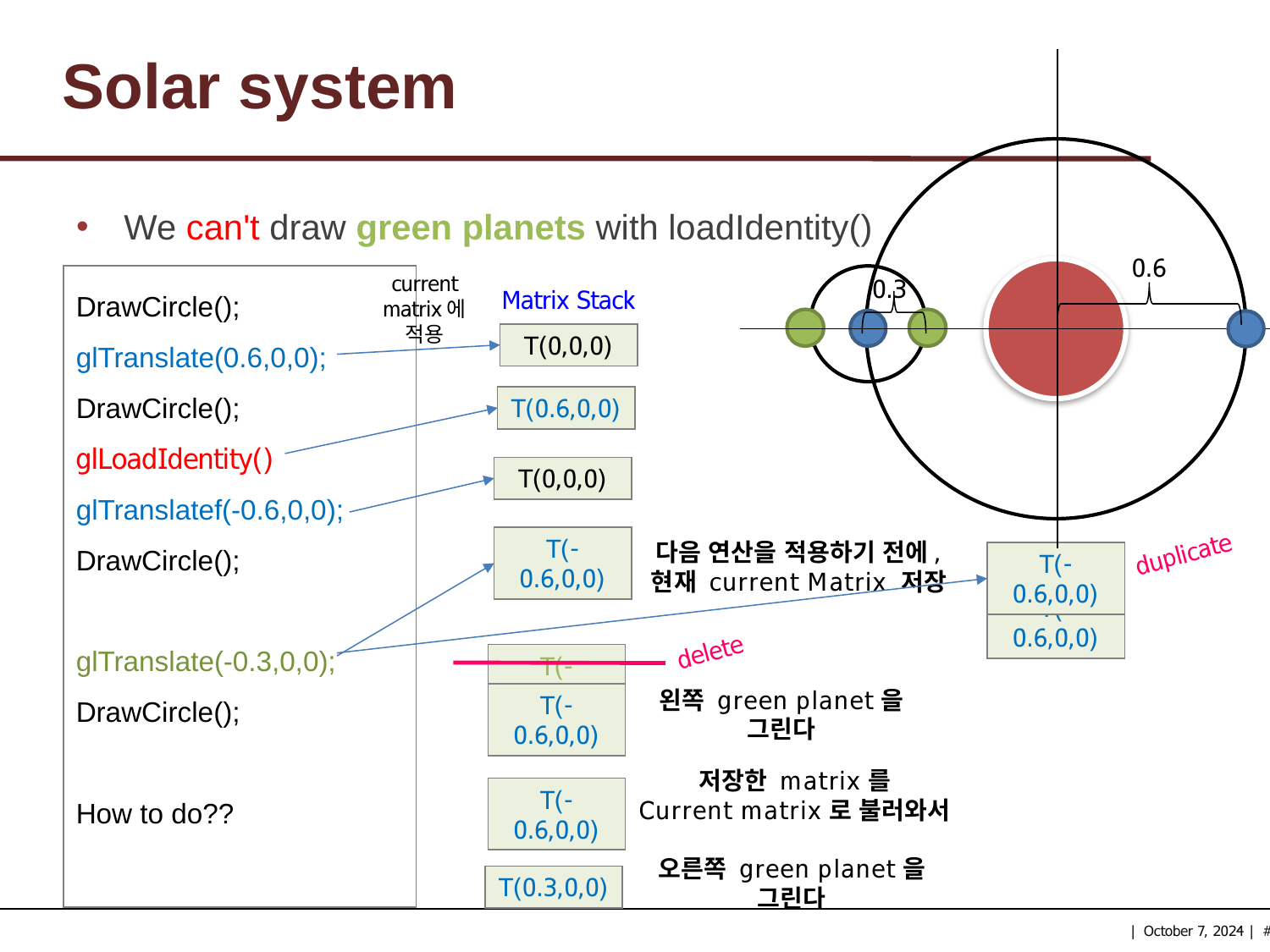

# Solar system

We can't draw green planets with loadIdentity()

0.6
current matrix에 적용
DrawCircle();
glTranslate(0.6,0,0);
DrawCircle();
glLoadIdentity()
glTranslatef(-0.6,0,0);
DrawCircle();

glTranslate(-0.3,0,0);
DrawCircle();

How to do??

0.3
Matrix Stack

T(0,0,0)
T(0.6,0,0)
T(0,0,0)
T(-0.6,0,0)
다음 연산을 적용하기 전에,
현재 current Matrix 저장
duplicate
T(-0.6,0,0)
T(-0.6,0,0)
delete
T(-0.9,0,0)
왼쪽 green planet을
그린다
T(-0.6,0,0)
저장한 matrix를
Current matrix로 불러와서
T(-0.6,0,0)
오른쪽 green planet을
그린다
T(0.3,0,0)